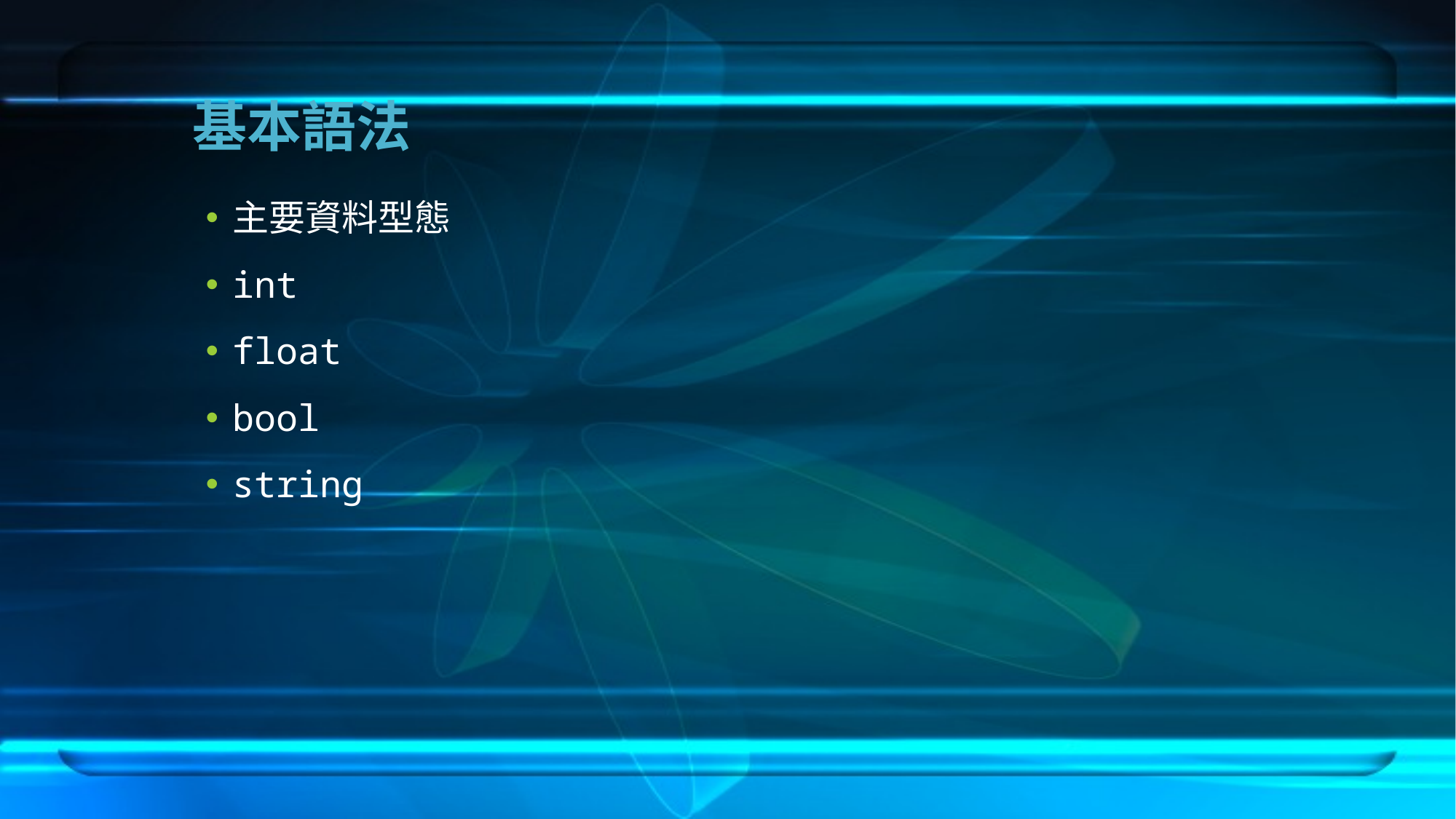

# 基本語法
主要資料型態
int
float
bool
string